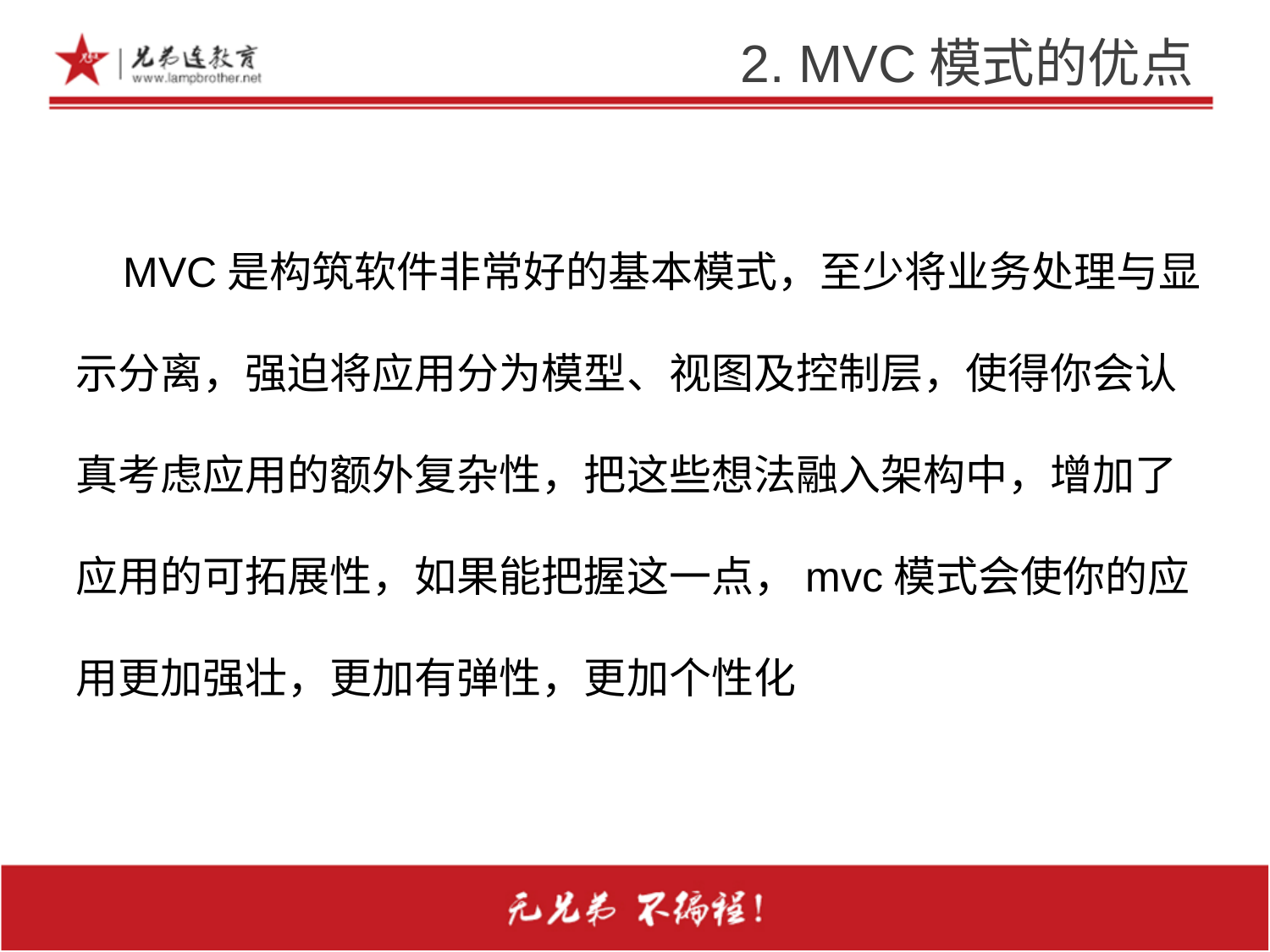

# 2. MVC模式的优点
    MVC是构筑软件非常好的基本模式，至少将业务处理与显示分离，强迫将应用分为模型、视图及控制层，使得你会认真考虑应用的额外复杂性，把这些想法融入架构中，增加了应用的可拓展性，如果能把握这一点，mvc模式会使你的应用更加强壮，更加有弹性，更加个性化